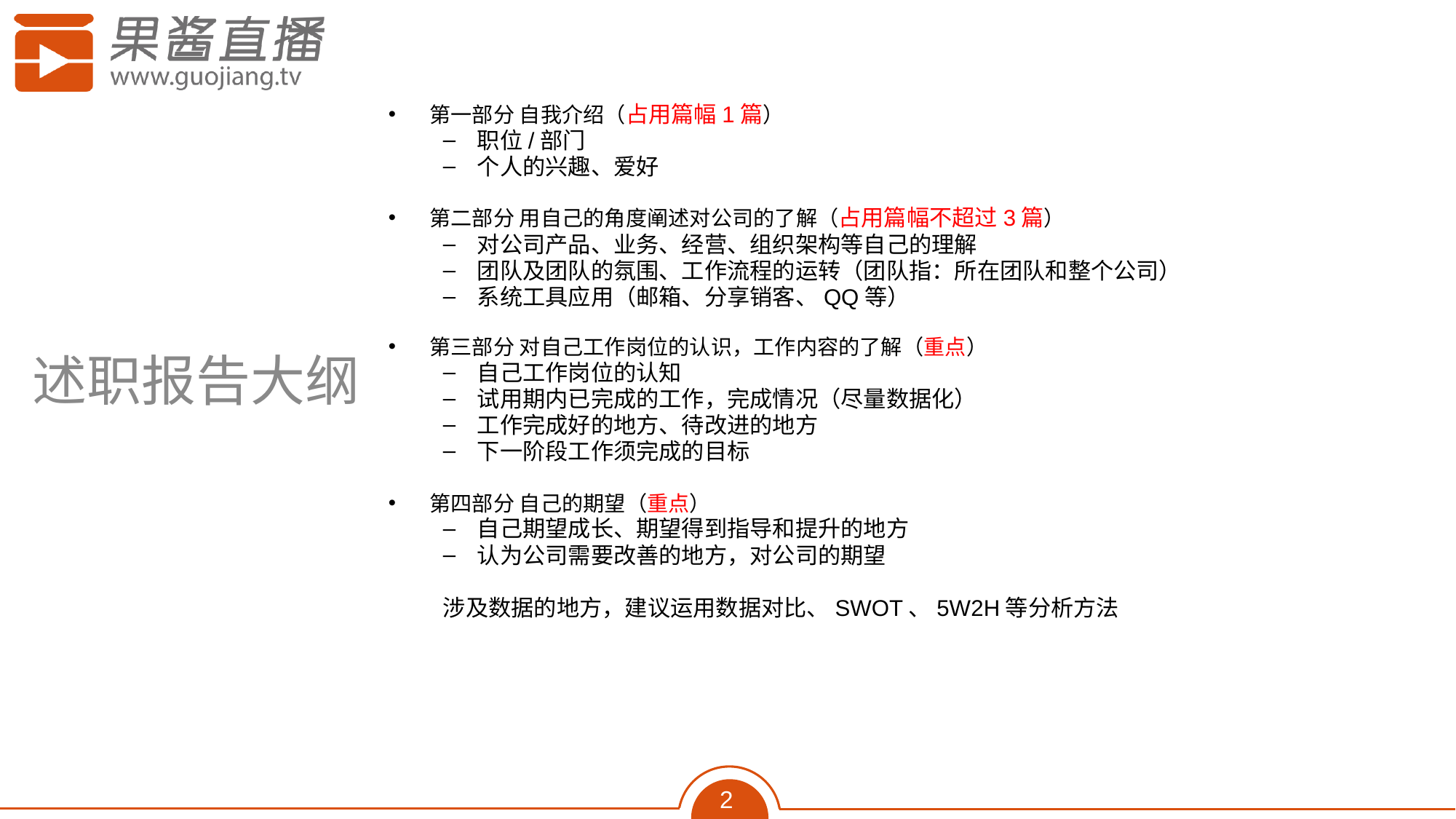

第一部分 自我介绍（占用篇幅1篇）
职位/部门
个人的兴趣、爱好

第二部分 用自己的角度阐述对公司的了解（占用篇幅不超过3篇）
对公司产品、业务、经营、组织架构等自己的理解
团队及团队的氛围、工作流程的运转（团队指：所在团队和整个公司）
系统工具应用（邮箱、分享销客、QQ等）

第三部分 对自己工作岗位的认识，工作内容的了解（重点）
自己工作岗位的认知
试用期内已完成的工作，完成情况（尽量数据化）
工作完成好的地方、待改进的地方
下一阶段工作须完成的目标

第四部分 自己的期望（重点）
自己期望成长、期望得到指导和提升的地方
认为公司需要改善的地方，对公司的期望

涉及数据的地方，建议运用数据对比、SWOT、5W2H等分析方法
述职报告大纲